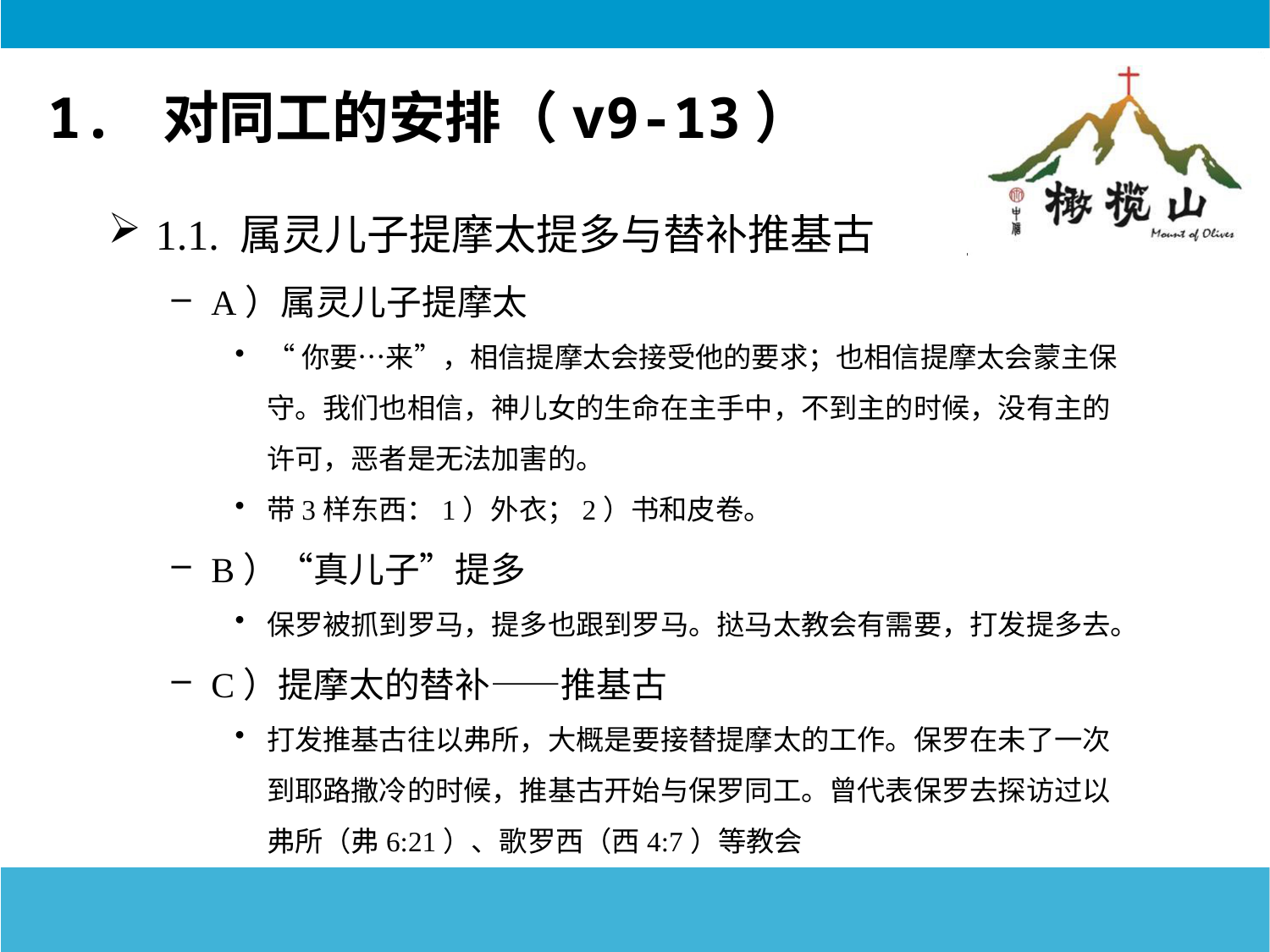

# 1. 对同工的安排（v9-13）
1.1. 属灵儿子提摩太提多与替补推基古
A）属灵儿子提摩太
“你要…来”，相信提摩太会接受他的要求；也相信提摩太会蒙主保守。我们也相信，神儿女的生命在主手中，不到主的时候，没有主的许可，恶者是无法加害的。
带3样东西：1）外衣；2）书和皮卷。
B）“真儿子”提多
保罗被抓到罗马，提多也跟到罗马。挞马太教会有需要，打发提多去。
C）提摩太的替补——推基古
打发推基古往以弗所，大概是要接替提摩太的工作。保罗在未了一次到耶路撒冷的时候，推基古开始与保罗同工。曾代表保罗去探访过以弗所（弗6:21）、歌罗西（西4:7）等教会